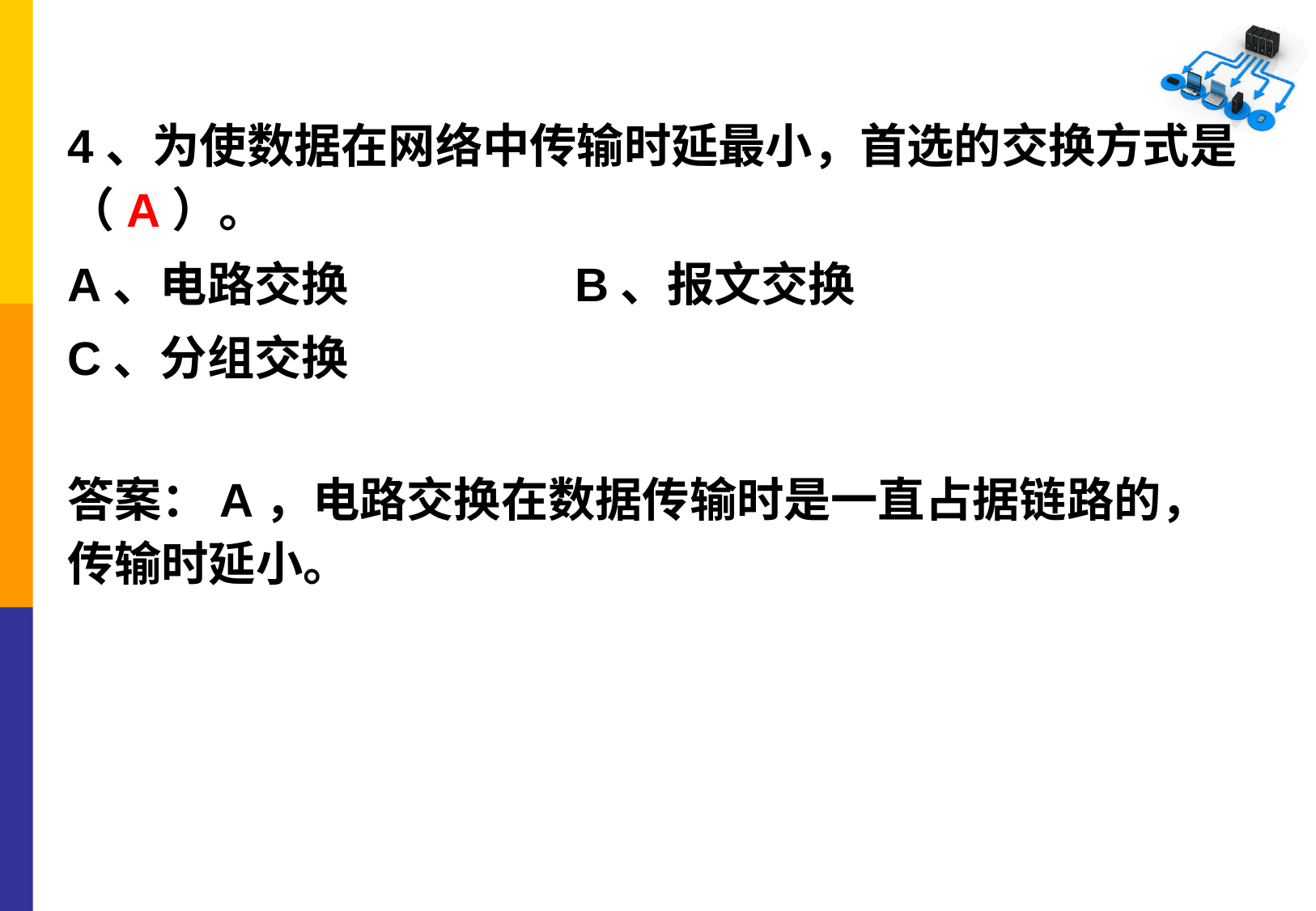

4、为使数据在网络中传输时延最小，首选的交换方式是（A）。
A、电路交换                    B、报文交换
C、分组交换
答案：A，电路交换在数据传输时是一直占据链路的，传输时延小。